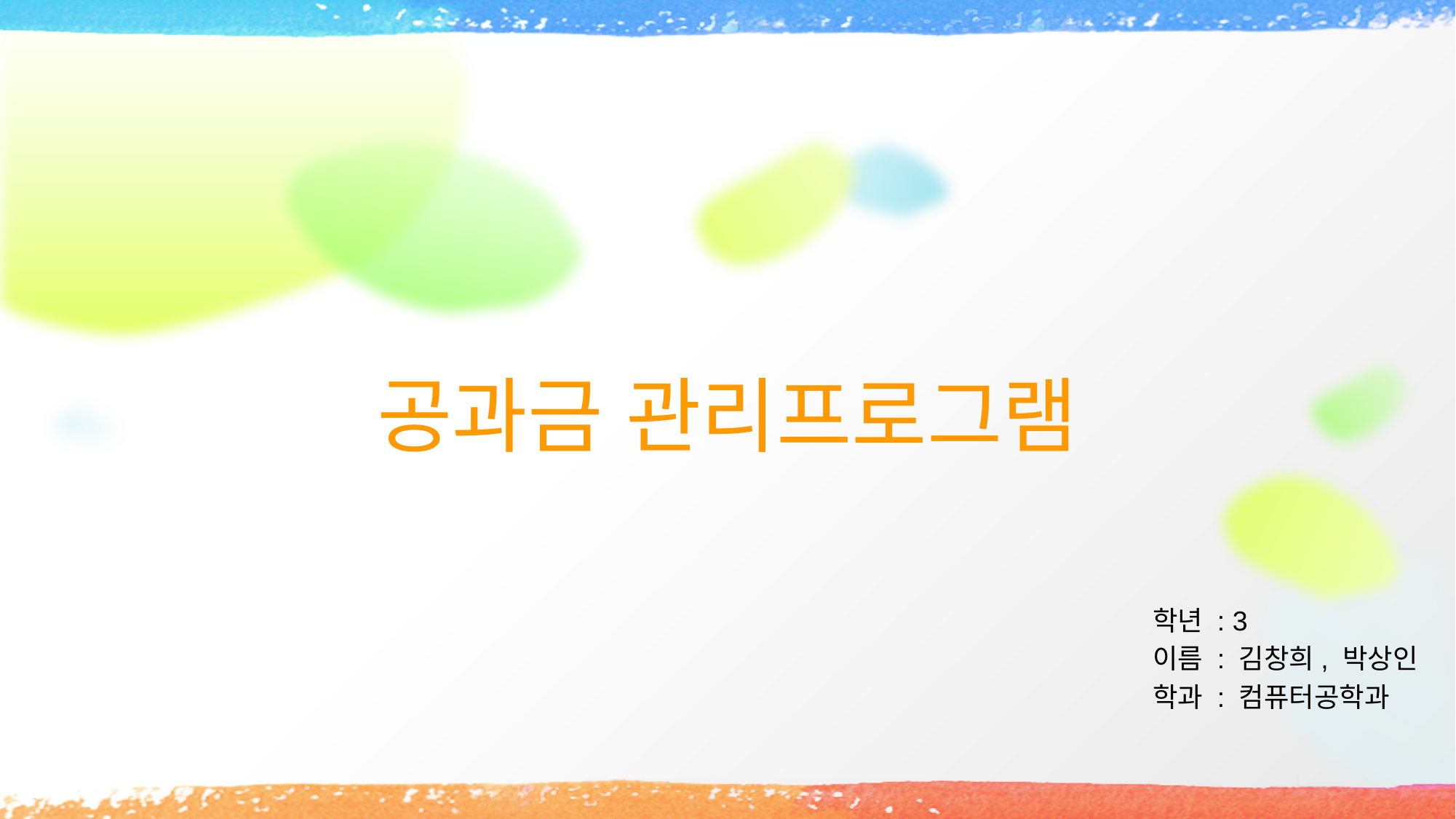

# 공과금 관리프로그램
학년 : 3
이름 : 김창희, 박상인
학과 : 컴퓨터공학과